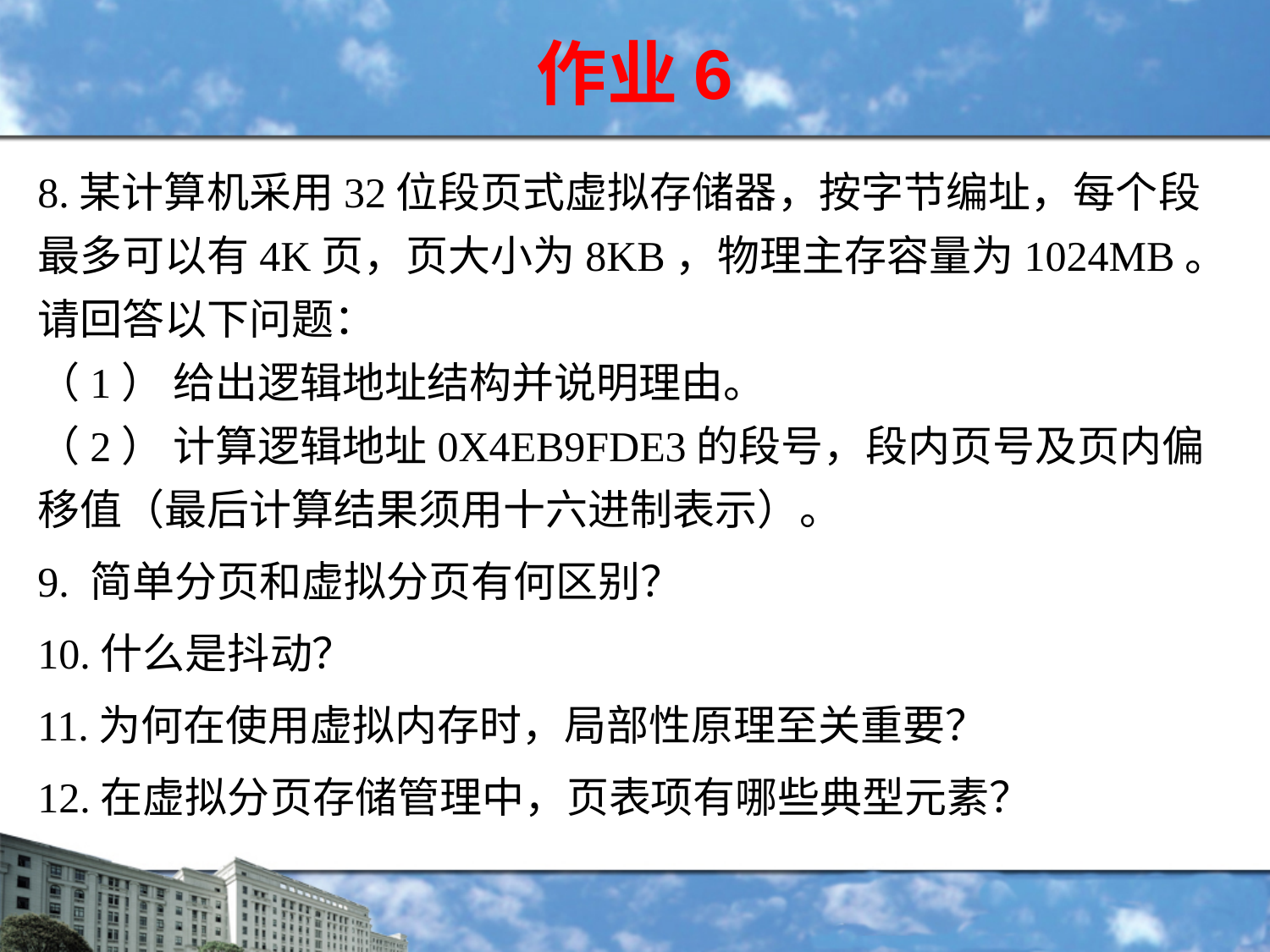

# 作业6
8.某计算机采用32位段页式虚拟存储器，按字节编址，每个段最多可以有4K页，页大小为8KB，物理主存容量为1024MB。请回答以下问题： 
（1） 给出逻辑地址结构并说明理由。
（2） 计算逻辑地址0X4EB9FDE3的段号，段内页号及页内偏移值（最后计算结果须用十六进制表示）。
9. 简单分页和虚拟分页有何区别？
10.什么是抖动？
11.为何在使用虚拟内存时，局部性原理至关重要？
12.在虚拟分页存储管理中，页表项有哪些典型元素？